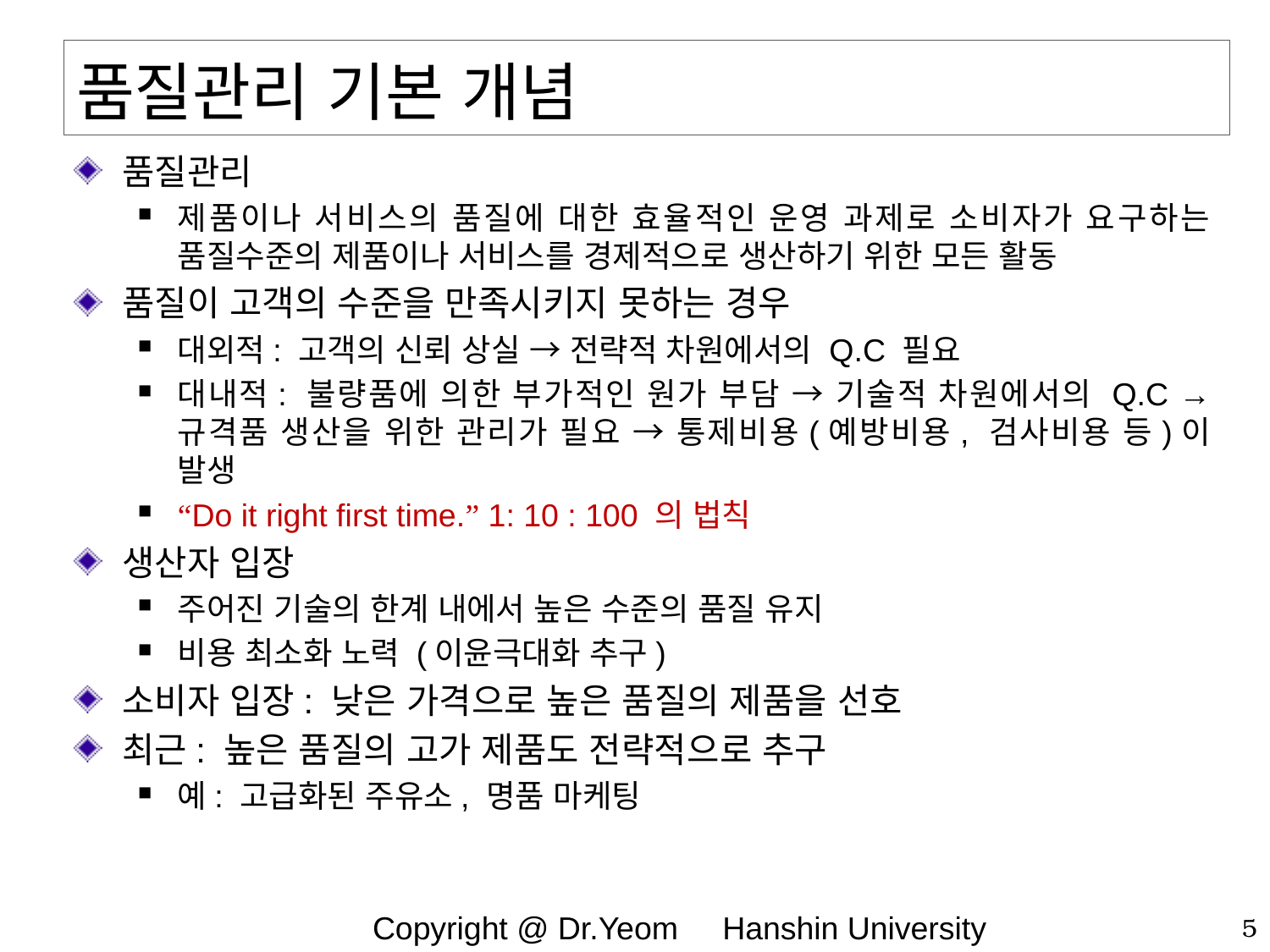

# 품질관리 기본 개념
품질관리
제품이나 서비스의 품질에 대한 효율적인 운영 과제로 소비자가 요구하는 품질수준의 제품이나 서비스를 경제적으로 생산하기 위한 모든 활동
품질이 고객의 수준을 만족시키지 못하는 경우
대외적: 고객의 신뢰 상실 → 전략적 차원에서의 Q.C 필요
대내적: 불량품에 의한 부가적인 원가 부담 → 기술적 차원에서의 Q.C → 규격품 생산을 위한 관리가 필요 → 통제비용(예방비용, 검사비용 등)이 발생
“Do it right first time.” 1: 10 : 100 의 법칙
생산자 입장
주어진 기술의 한계 내에서 높은 수준의 품질 유지
비용 최소화 노력 (이윤극대화 추구)
소비자 입장: 낮은 가격으로 높은 품질의 제품을 선호
최근: 높은 품질의 고가 제품도 전략적으로 추구
예: 고급화된 주유소, 명품 마케팅
5